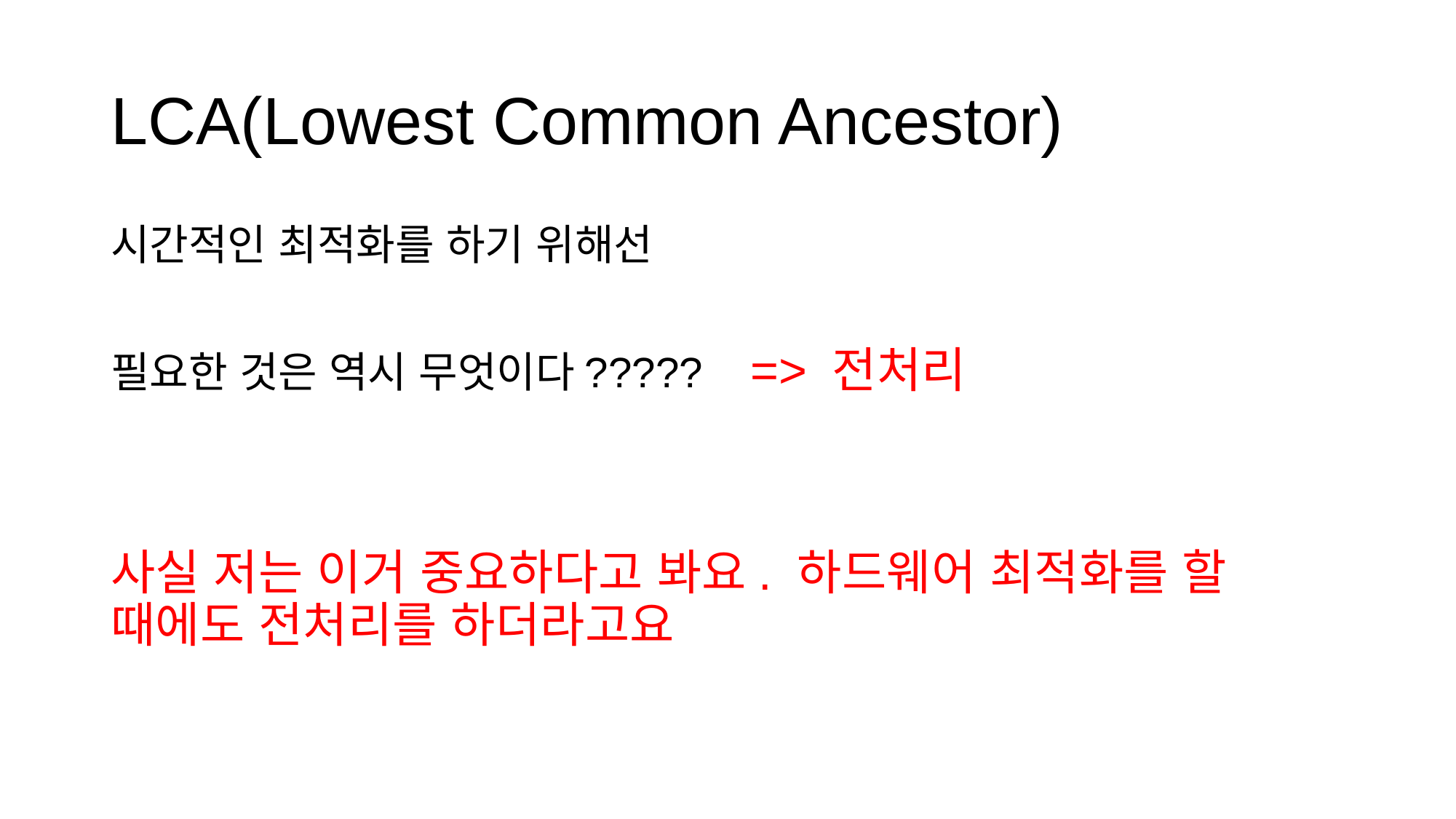

# LCA(Lowest Common Ancestor)
시간적인 최적화를 하기 위해선

필요한 것은 역시 무엇이다?????    => 전처리

사실 저는 이거 중요하다고 봐요. 하드웨어 최적화를 할 때에도 전처리를 하더라고요